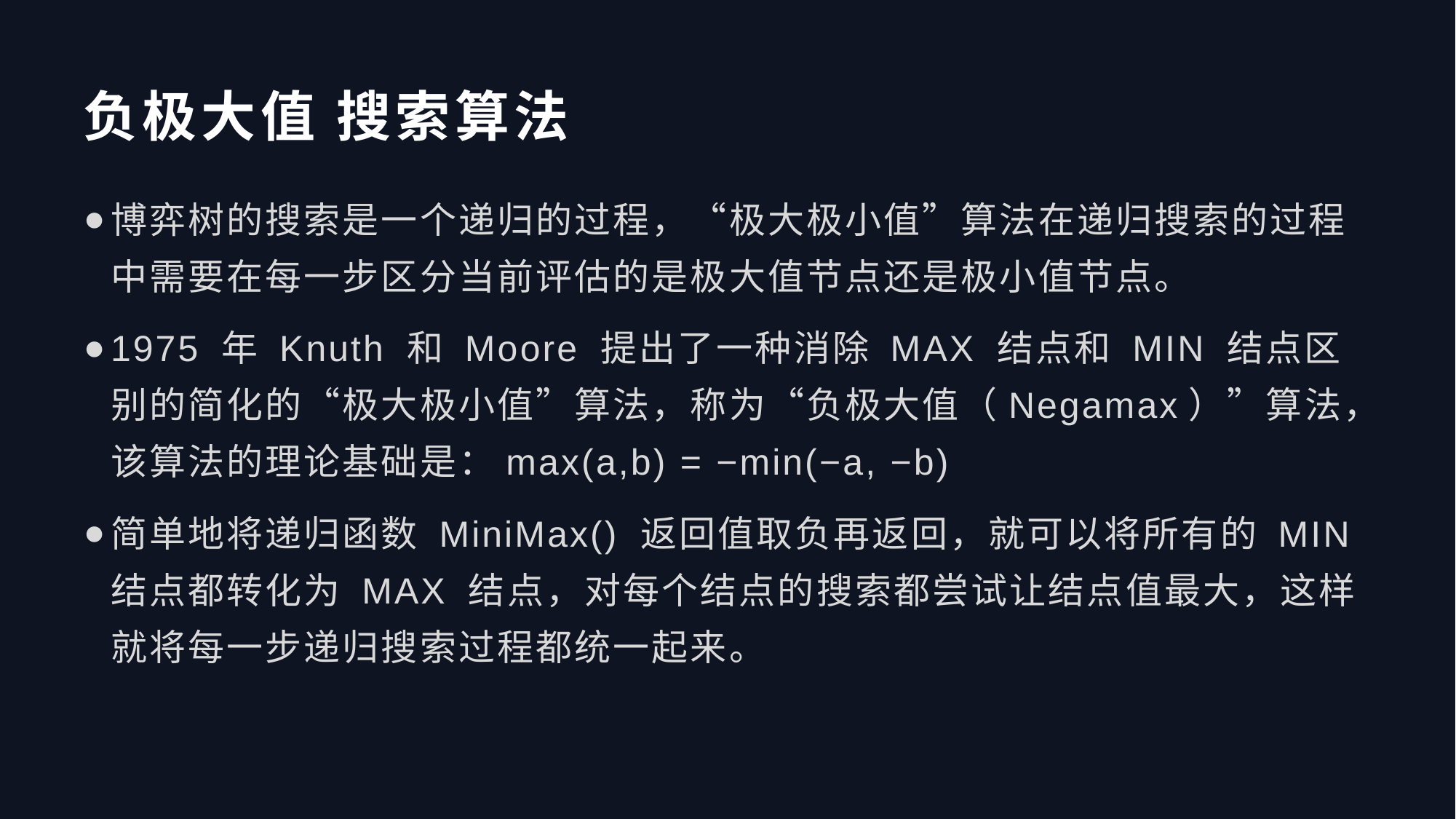

# 负极大值 搜索算法
博弈树的搜索是一个递归的过程，“极大极小值”算法在递归搜索的过程中需要在每一步区分当前评估的是极大值节点还是极小值节点。
1975 年 Knuth 和 Moore 提出了一种消除 MAX 结点和 MIN 结点区别的简化的“极大极小值”算法，称为“负极大值（Negamax）”算法，该算法的理论基础是：max(a,b) = −min(−a, −b)
简单地将递归函数 MiniMax() 返回值取负再返回，就可以将所有的 MIN 结点都转化为 MAX 结点，对每个结点的搜索都尝试让结点值最大，这样就将每一步递归搜索过程都统一起来。